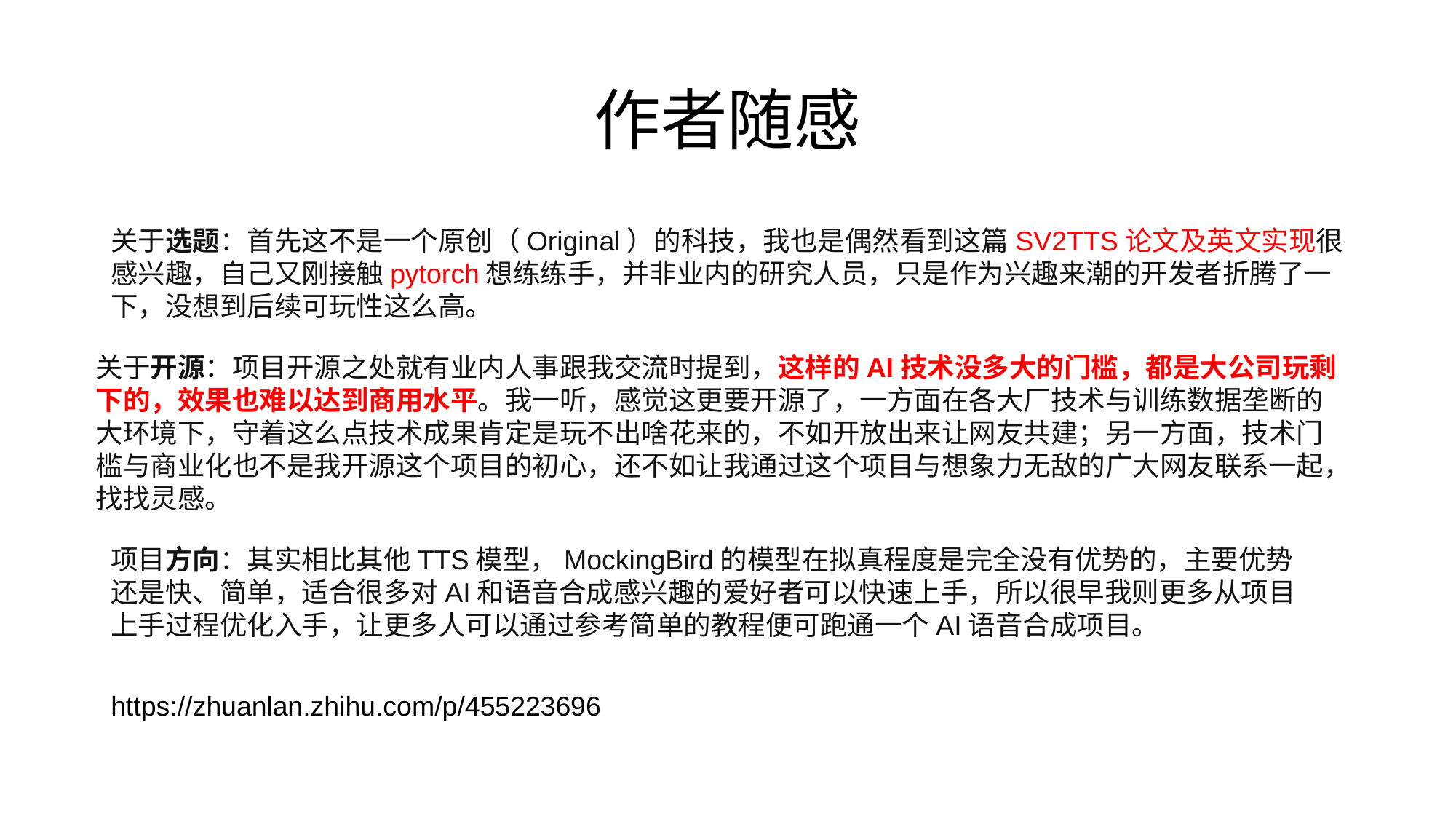

# 作者随感
关于选题：首先这不是一个原创（Original）的科技，我也是偶然看到这篇SV2TTS论文及英文实现很感兴趣，自己又刚接触pytorch想练练手，并非业内的研究人员，只是作为兴趣来潮的开发者折腾了一下，没想到后续可玩性这么高。
关于开源：项目开源之处就有业内人事跟我交流时提到，这样的AI技术没多大的门槛，都是大公司玩剩下的，效果也难以达到商用水平。我一听，感觉这更要开源了，一方面在各大厂技术与训练数据垄断的大环境下，守着这么点技术成果肯定是玩不出啥花来的，不如开放出来让网友共建；另一方面，技术门槛与商业化也不是我开源这个项目的初心，还不如让我通过这个项目与想象力无敌的广大网友联系一起，找找灵感。
项目方向：其实相比其他TTS模型，MockingBird的模型在拟真程度是完全没有优势的，主要优势还是快、简单，适合很多对AI和语音合成感兴趣的爱好者可以快速上手，所以很早我则更多从项目上手过程优化入手，让更多人可以通过参考简单的教程便可跑通一个AI语音合成项目。
https://zhuanlan.zhihu.com/p/455223696